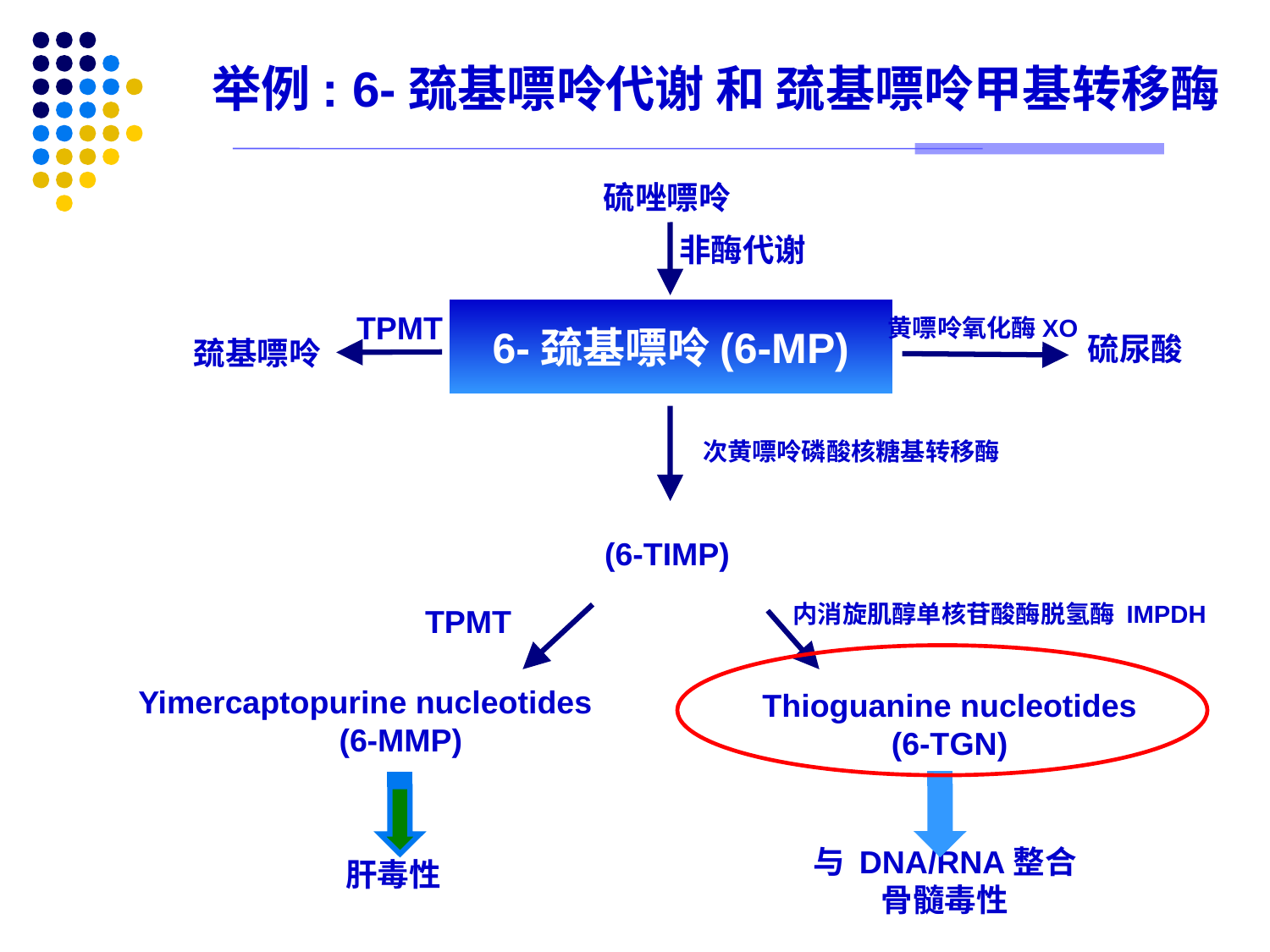

# 举例: 6-巯基嘌呤代谢 和 巯基嘌呤甲基转移酶
硫唑嘌呤

非酶代谢
6-巯基嘌呤(6-MP)
TPMT
黄嘌呤氧化酶XO
硫尿酸
巯基嘌呤

次黄嘌呤磷酸核糖基转移酶
硫基次黄嘌呤单磷酸盐
(6-TIMP)
内消旋肌醇单核苷酸酶脱氢酶 IMPDH
TPMT

Yimercaptopurine nucleotides         (6-MMP)
Thioguanine nucleotides
(6-TGN)

与 DNA/RNA整合
骨髓毒性
肝毒性